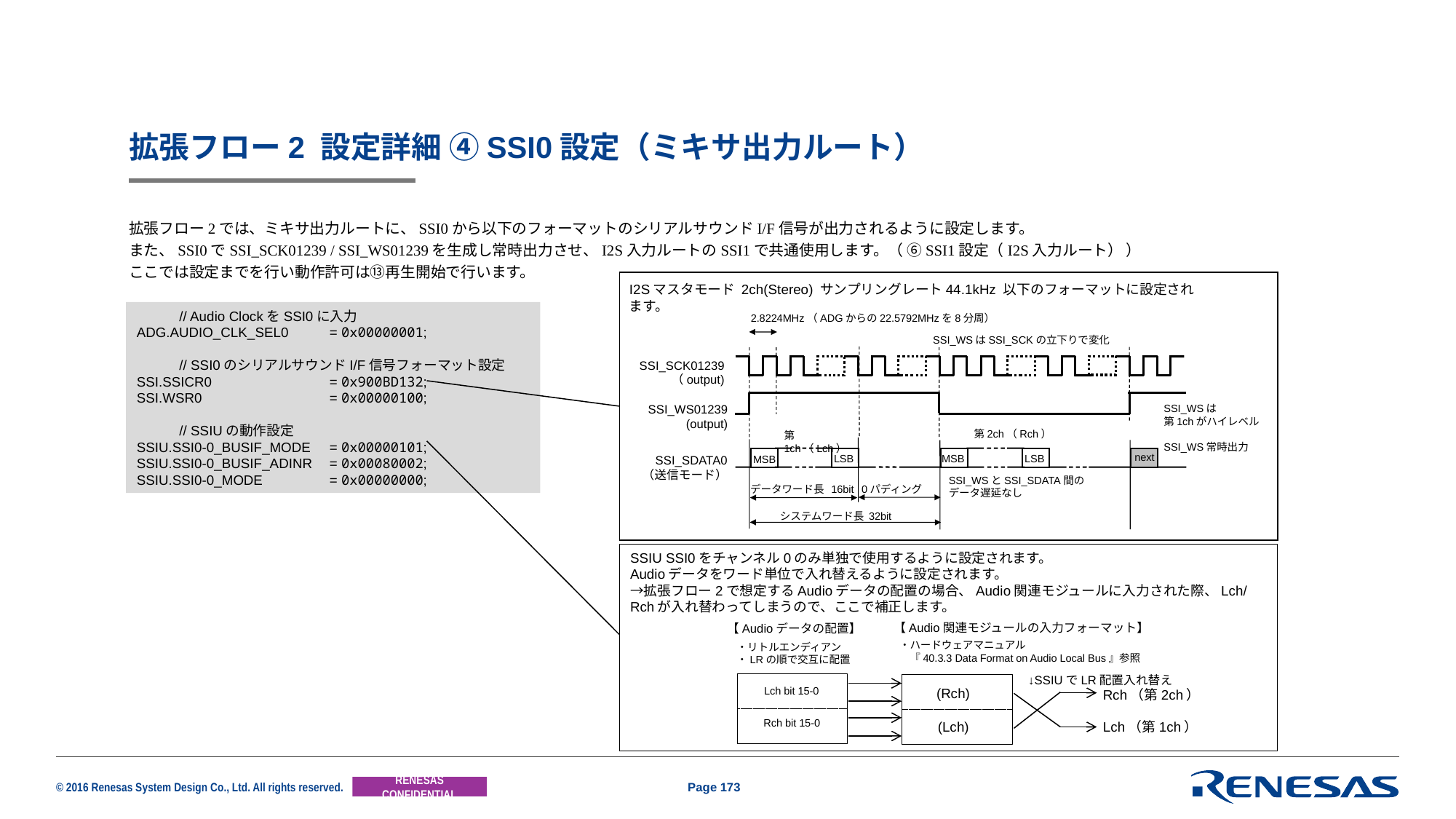

# 拡張フロー2 設定詳細 ④SSI0設定（ミキサ出力ルート）
拡張フロー2では、ミキサ出力ルートに、SSI0から以下のフォーマットのシリアルサウンドI/F信号が出力されるように設定します。
また、SSI0でSSI_SCK01239 / SSI_WS01239を生成し常時出力させ、I2S入力ルートのSSI1で共通使用します。（ ⑥SSI1設定（I2S入力ルート） ）
ここでは設定までを行い動作許可は⑬再生開始で行います。

I2Sマスタモード 2ch(Stereo) サンプリングレート44.1kHz 以下のフォーマットに設定されます。
	// Audio ClockをSSI0に入力
ADG.AUDIO_CLK_SEL0 	= 0x00000001;
	// SSI0のシリアルサウンドI/F信号フォーマット設定
SSI.SSICR0	= 0x900BD132;
SSI.WSR0	= 0x00000100;
	// SSIUの動作設定
SSIU.SSI0-0_BUSIF_MODE	= 0x00000101;
SSIU.SSI0-0_BUSIF_ADINR	= 0x00080002;
SSIU.SSI0-0_MODE	= 0x00000000;
2.8224MHz（ADGからの22.5792MHzを8分周）

SSI_WSはSSI_SCKの立下りで変化

SSI_SCK01239
（output)

SSI_WS01239
(output)
SSI_WSは
第1chがハイレベル
第2ch（Rch）
第1ch（Lch）

SSI_WS常時出力

next
MSB
LSB
LSB
MSB
SSI_SDATA0
（送信モード）

SSI_WSとSSI_SDATA間の
データ遅延なし
データワード長  16bit
0パディング

システムワード長 32bit

SSIU SSI0をチャンネル0のみ単独で使用するように設定されます。
Audioデータをワード単位で入れ替えるように設定されます。
→拡張フロー2で想定するAudioデータの配置の場合、Audio関連モジュールに入力された際、Lch/Rchが入れ替わってしまうので、ここで補正します。

【Audio関連モジュールの入力フォーマット】
【Audioデータの配置】
・ハードウェアマニュアル
　『40.3.3 Data Format on Audio Local Bus』参照
・リトルエンディアン
・LRの順で交互に配置
↓SSIUでLR配置入れ替え

(Rch)
Rch（第2ch）
Lch bit 15-0
(Lch)
Lch（第1ch）
Rch bit 15-0
Page 173